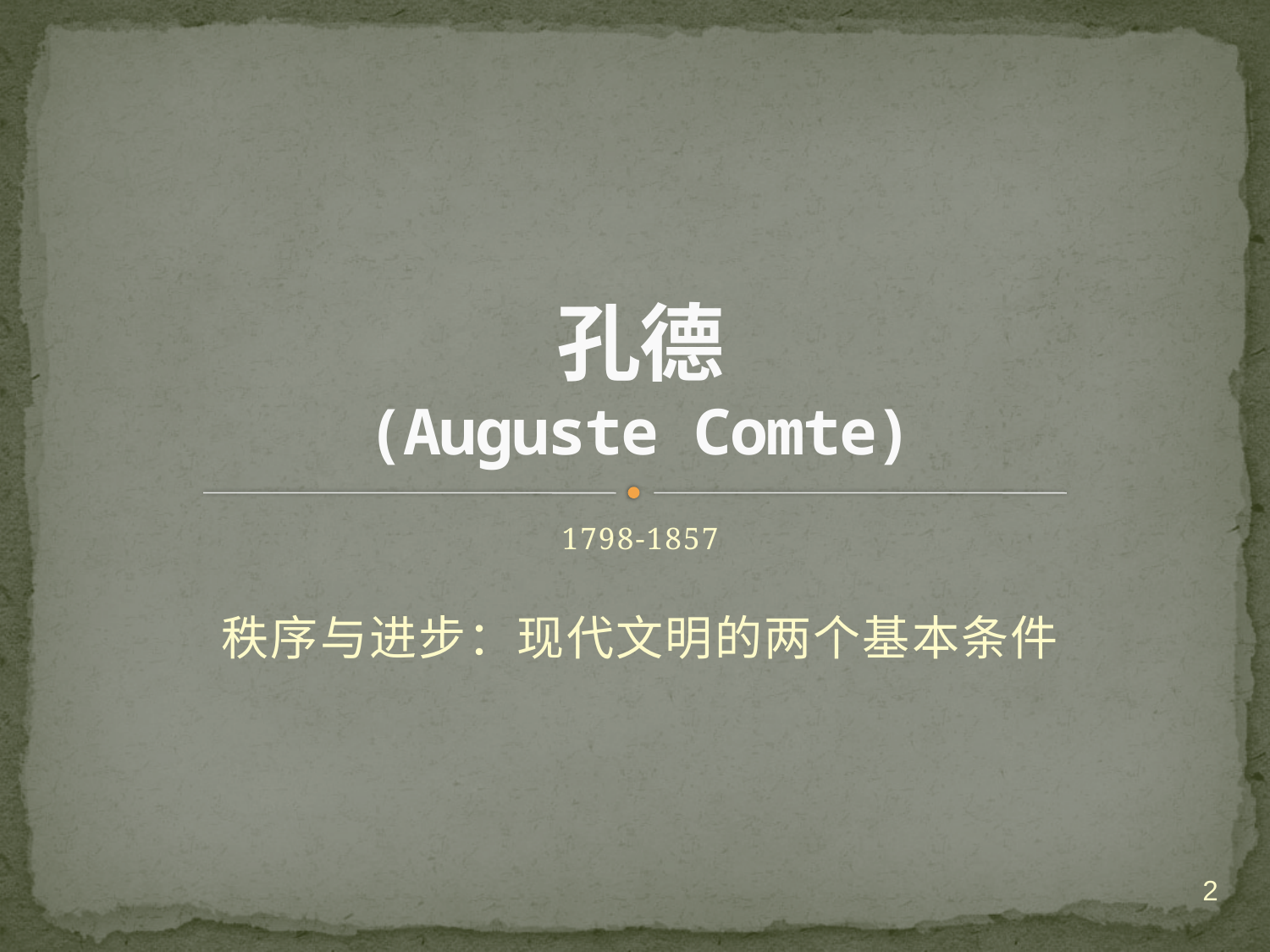

# 孔德 (Auguste Comte)
1798-1857

秩序与进步：现代文明的两个基本条件

2